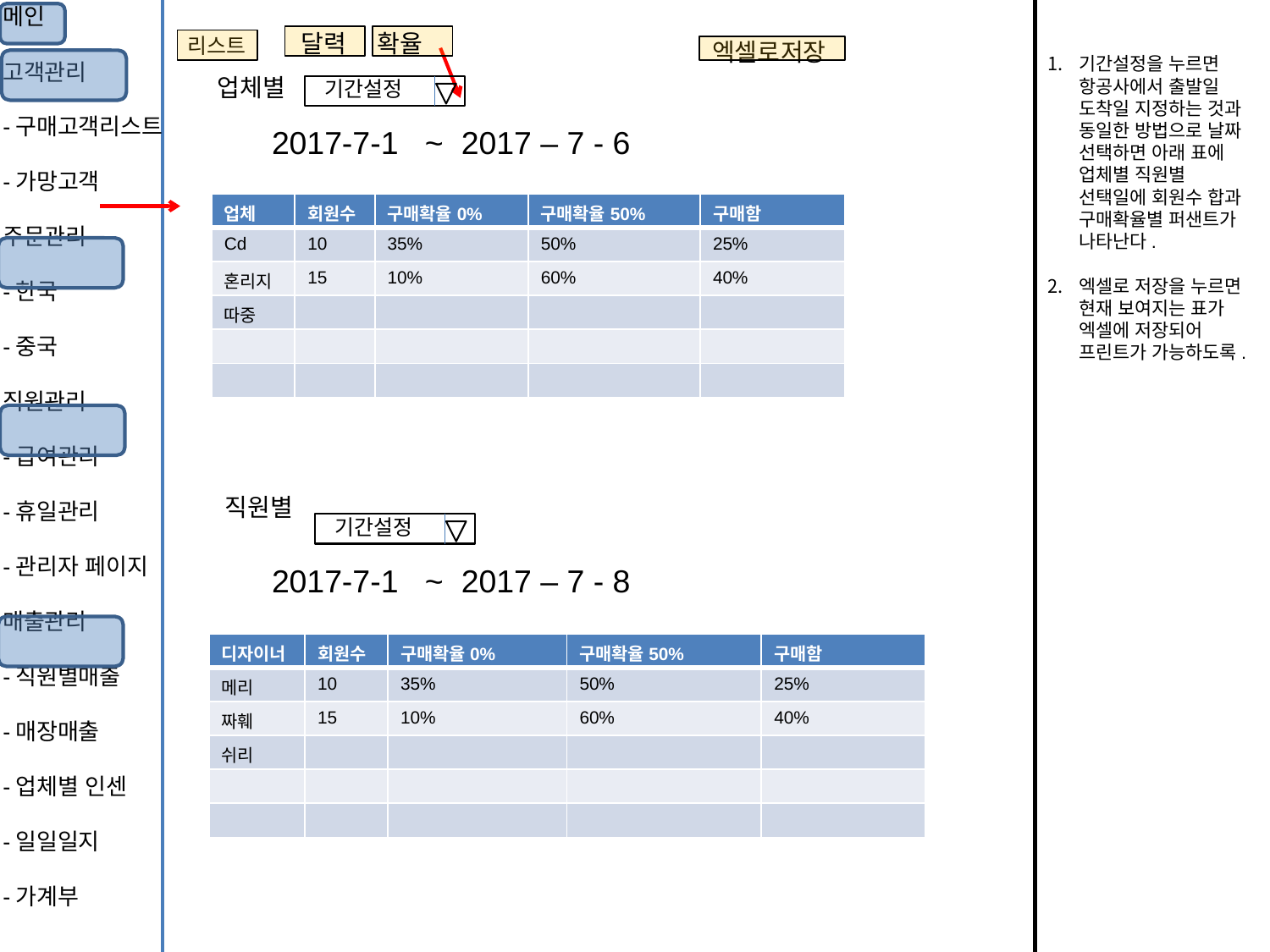

메인

고객관리

-구매고객리스트

-가망고객

주문관리

-한국

-중국

직원관리

-급여관리

-휴일관리

-관리자 페이지

매출관리

-직원별매출

-매장매출

-업체별 인센

-일일일지

-가계부

달력
확율
리스트

엑셀로저장

기간설정을 누르면 항공사에서 출발일 도착일 지정하는 것과 동일한 방법으로 날짜 선택하면 아래 표에 업체별 직원별 선택일에 회원수 합과 구매확율별 퍼샌트가 나타난다.

엑셀로 저장을 누르면 현재 보여지는 표가 엑셀에 저장되어 프린트가 가능하도록.
업체별
기간설정

     2017-7-1   ~  2017 – 7 - 6
| 업체 | 회원수 | 구매확율0% | 구매확율50% | 구매함 |
| --- | --- | --- | --- | --- |
| Cd | 10 | 35% | 50% | 25% |
| 혼리지 | 15 | 10% | 60% | 40% |
| 따중 |  |  |  |  |
|  |  |  |  |  |
|  |  |  |  |  |
직원별
기간설정

     2017-7-1   ~  2017 – 7 - 8
| 디자이너 | 회원수 | 구매확율0% | 구매확율50% | 구매함 |
| --- | --- | --- | --- | --- |
| 메리 | 10 | 35% | 50% | 25% |
| 짜훼 | 15 | 10% | 60% | 40% |
| 쉬리 |  |  |  |  |
|  |  |  |  |  |
|  |  |  |  |  |